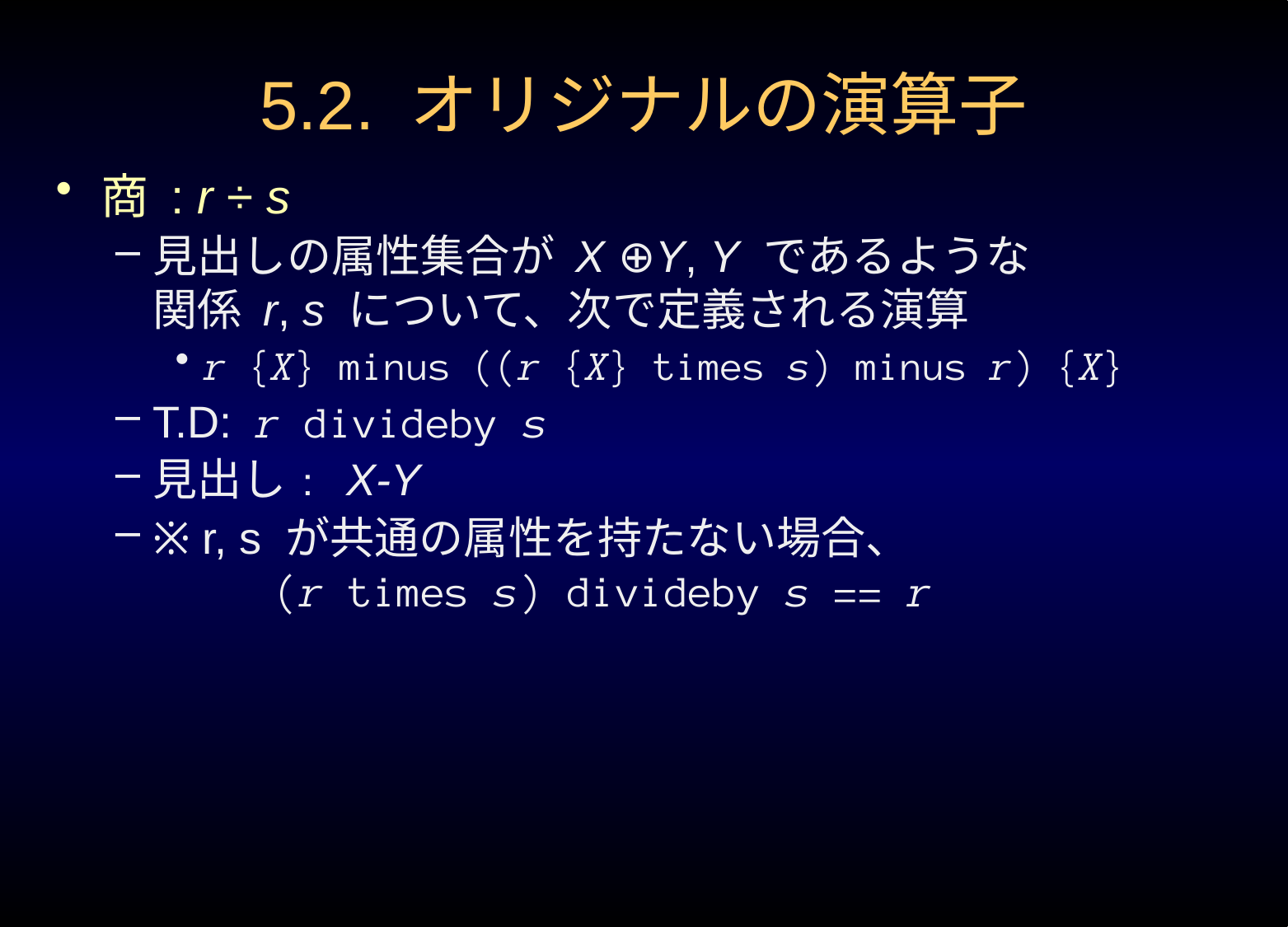

# 5.2. オリジナルの演算子
商 : r ÷ s
見出しの属性集合が X ⊕Y, Y であるような
関係 r, s について、次で定義される演算
r {X} minus ((r {X} times s) minus r) {X}
T.D:  r divideby s
見出し: X-Y
※ r, s が共通の属性を持たない場合、
	(r times s) divideby s == r